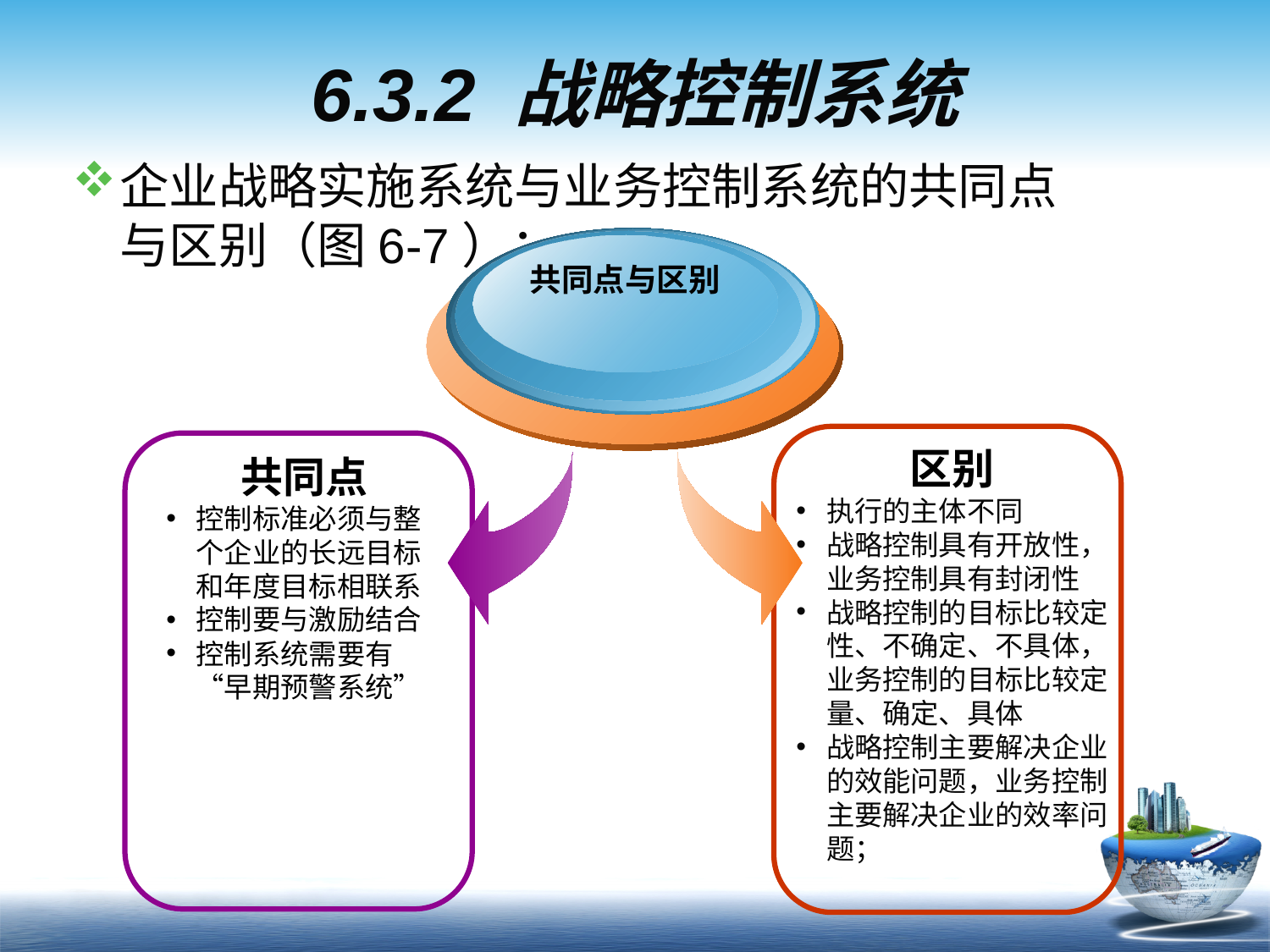

# 6.3.2 战略控制系统
企业战略实施系统与业务控制系统的共同点与区别（图6-7）：

共同点与区别

区别
执行的主体不同
战略控制具有开放性，业务控制具有封闭性
战略控制的目标比较定性、不确定、不具体，业务控制的目标比较定量、确定、具体
战略控制主要解决企业的效能问题，业务控制主要解决企业的效率问题；
共同点
控制标准必须与整个企业的长远目标和年度目标相联系
控制要与激励结合
控制系统需要有“早期预警系统”